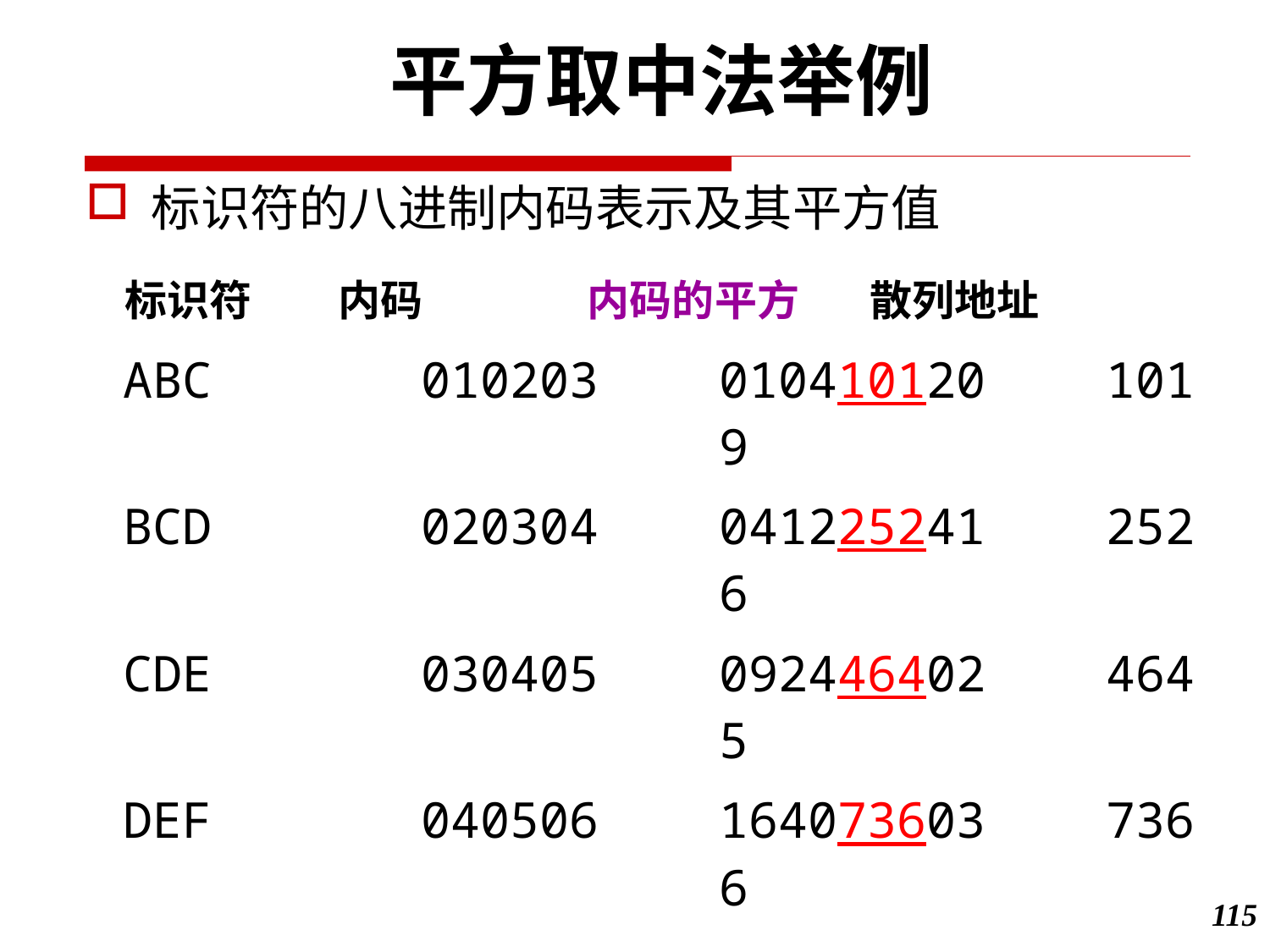

平方取中法举例
标识符的八进制内码表示及其平方值
   标识符         内码   　　 　内码的平方  　 散列地址

| ABC | 010203 | 0104101209 | 101 |
| --- | --- | --- | --- |
| BCD | 020304 | 0412252416 | 252 |
| CDE | 030405 | 0924464025 | 464 |
| DEF | 040506 | 1640736036 | 736 |
115